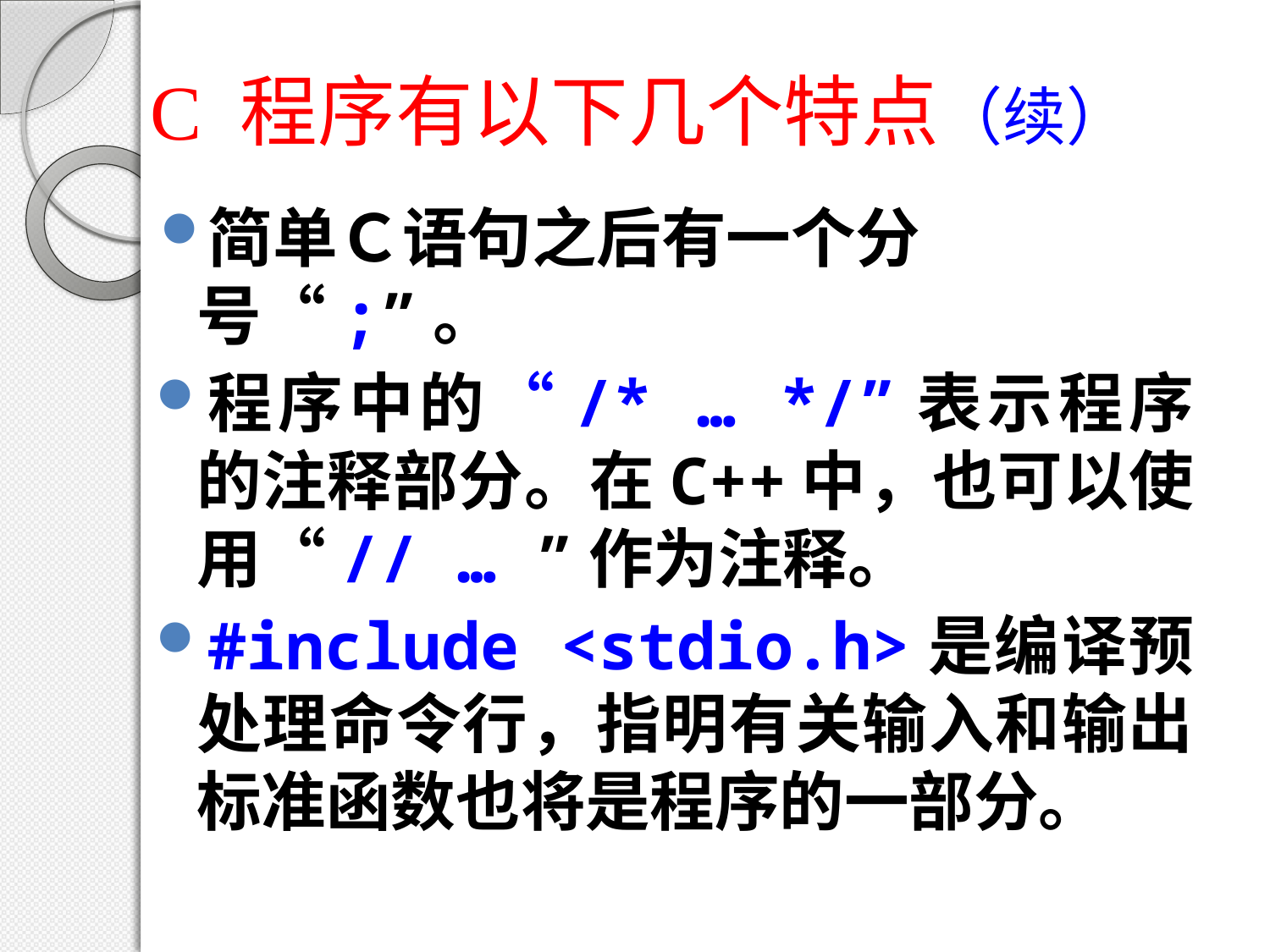

# C 程序有以下几个特点（续）
简单Ｃ语句之后有一个分号“;”。
程序中的“/* … */”表示程序的注释部分。在C++中，也可以使用“// … ”作为注释。
#include <stdio.h>是编译预处理命令行，指明有关输入和输出标准函数也将是程序的一部分。
43